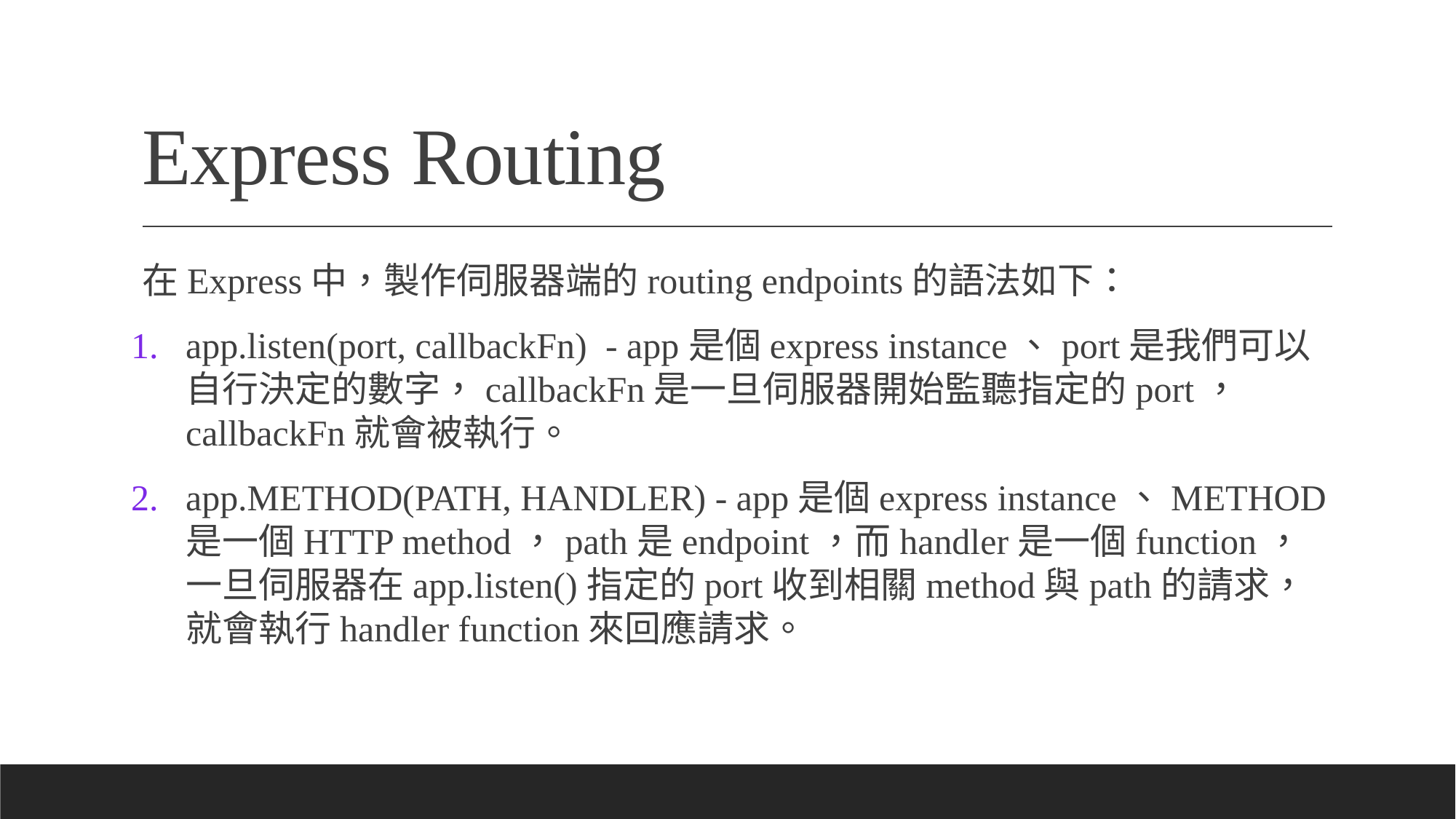

# Express Routing
在Express中，製作伺服器端的routing endpoints的語法如下：
app.listen(port, callbackFn)  - app是個express instance、port是我們可以自行決定的數字，callbackFn是一旦伺服器開始監聽指定的port， callbackFn就會被執行。
app.METHOD(PATH, HANDLER) - app是個express instance、METHOD是一個HTTP method，path是endpoint，而handler是一個function，一旦伺服器在app.listen()指定的port收到相關method與path的請求，就會執行handler function來回應請求。